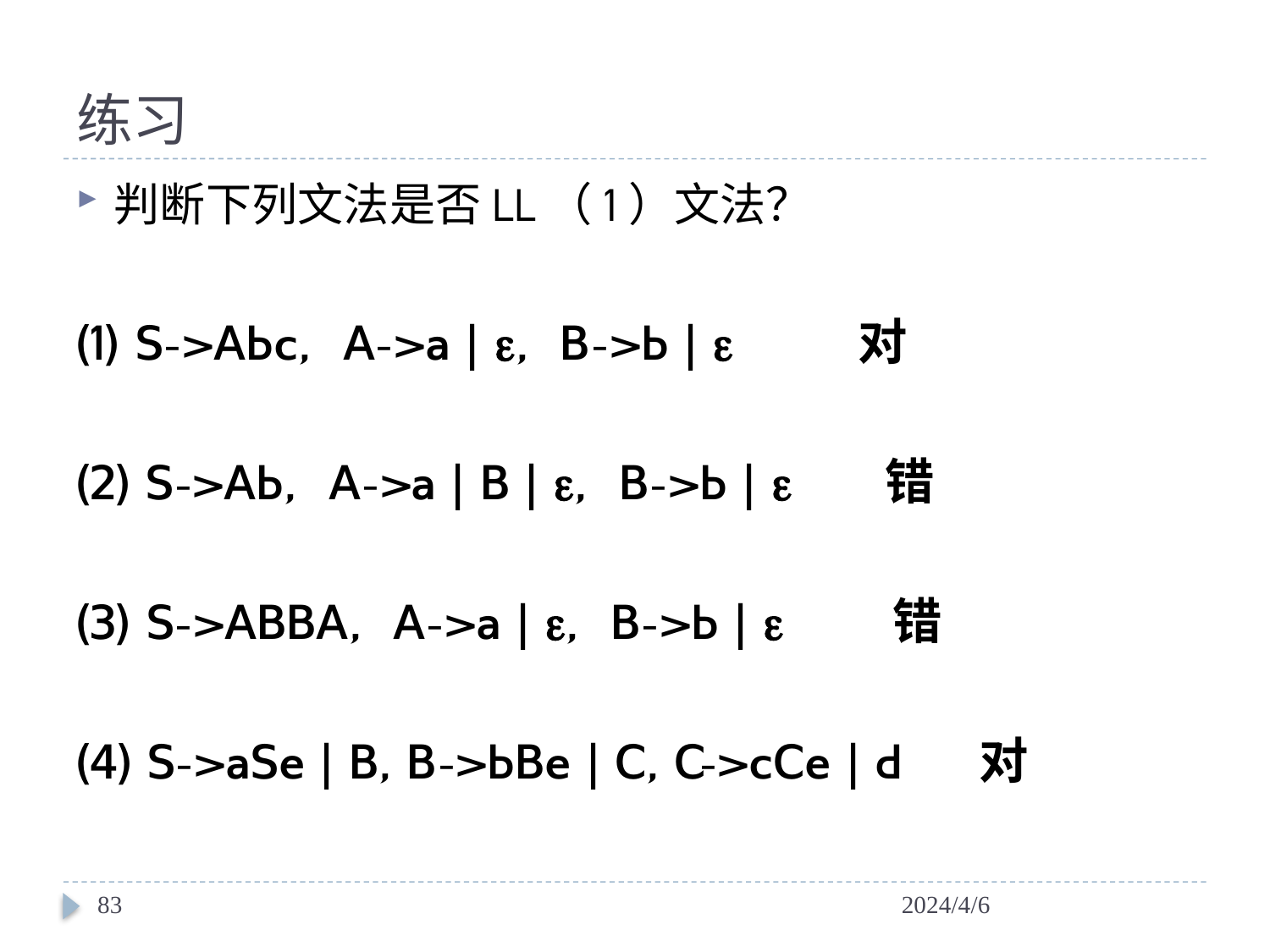

# 练习
判断下列文法是否LL（1）文法？

(1) S->Abc,  A->a | ε,  B->b | ε       对

(2) S->Ab,  A->a | B | ε,  B->b | ε     错

(3) S->ABBA,  A->a | ε,  B->b | ε      错

(4) S->aSe | B, B->bBe | C, C->cCe | d    对
83
2024/4/6